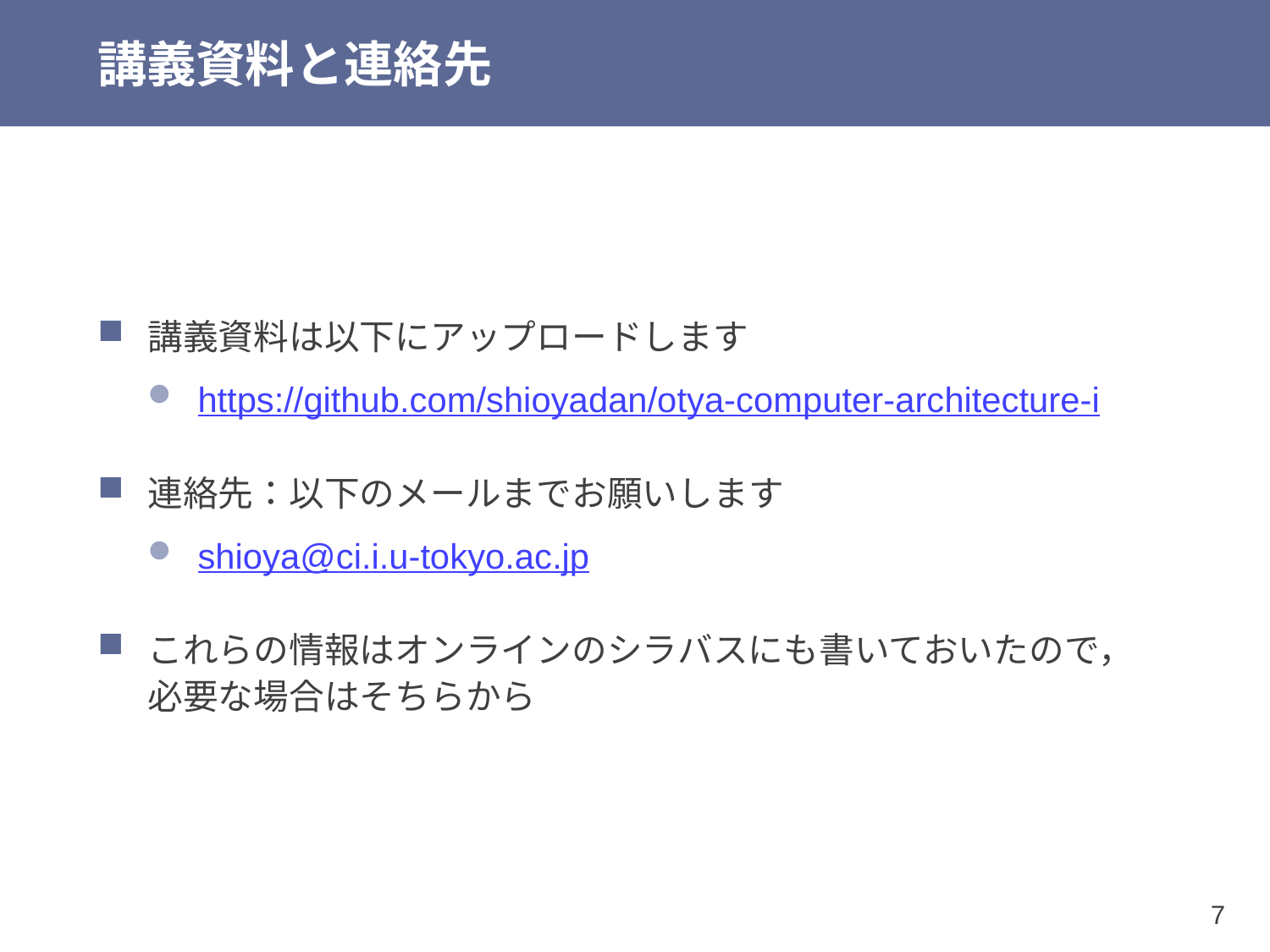

# 講義資料と連絡先
講義資料は以下にアップロードします
https://github.com/shioyadan/otya-computer-architecture-i
連絡先：以下のメールまでお願いします
shioya@ci.i.u-tokyo.ac.jp
これらの情報はオンラインのシラバスにも書いておいたので，
必要な場合はそちらから